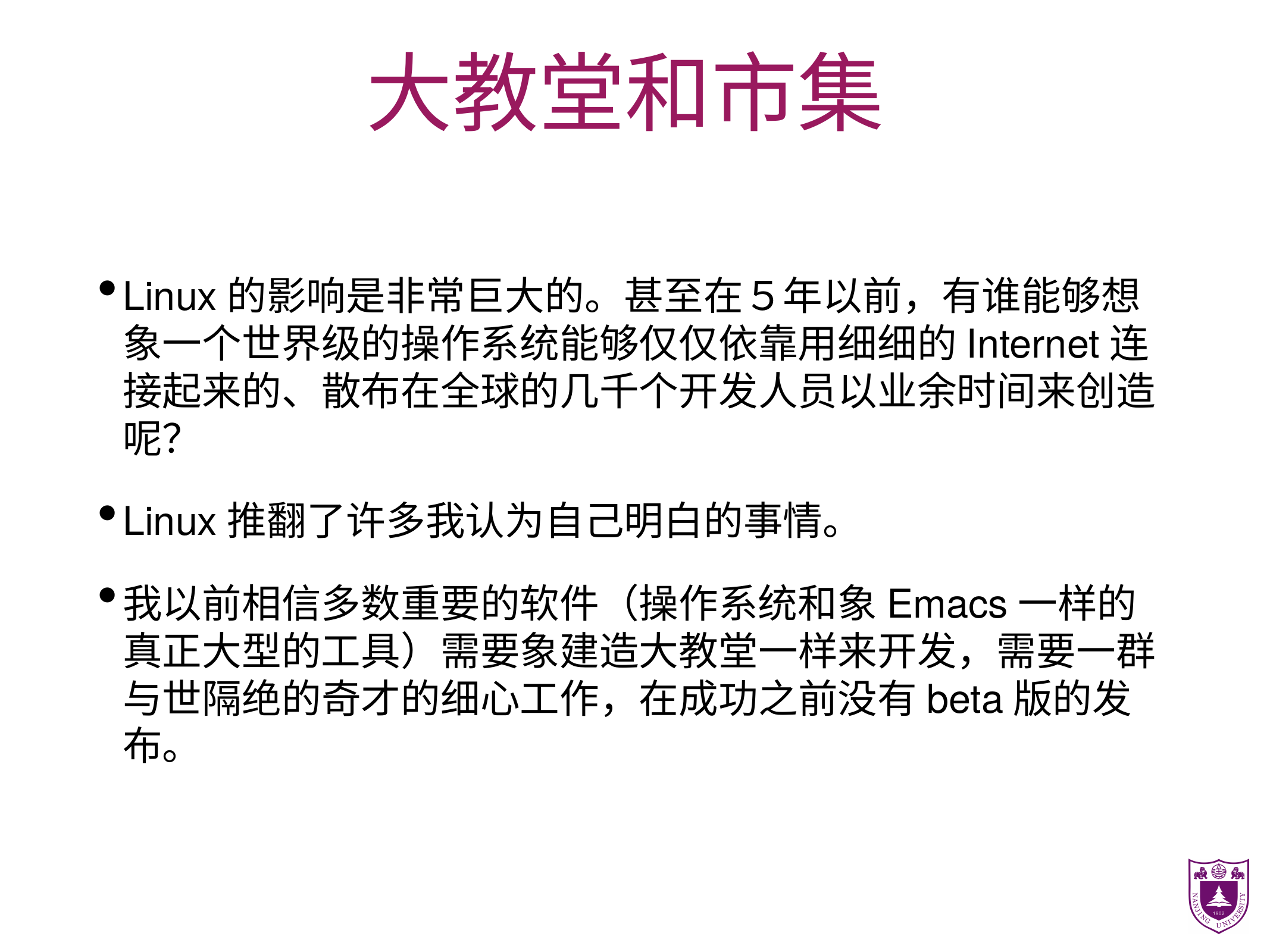

# 大教堂和市集
Linux的影响是非常巨大的。甚至在５年以前，有谁能够想象一个世界级的操作系统能够仅仅依靠用细细的Internet连接起来的、散布在全球的几千个开发人员以业余时间来创造呢？
Linux推翻了许多我认为自己明白的事情。
我以前相信多数重要的软件（操作系统和象Emacs一样的真正大型的工具）需要象建造大教堂一样来开发，需要一群与世隔绝的奇才的细心工作，在成功之前没有beta版的发布。